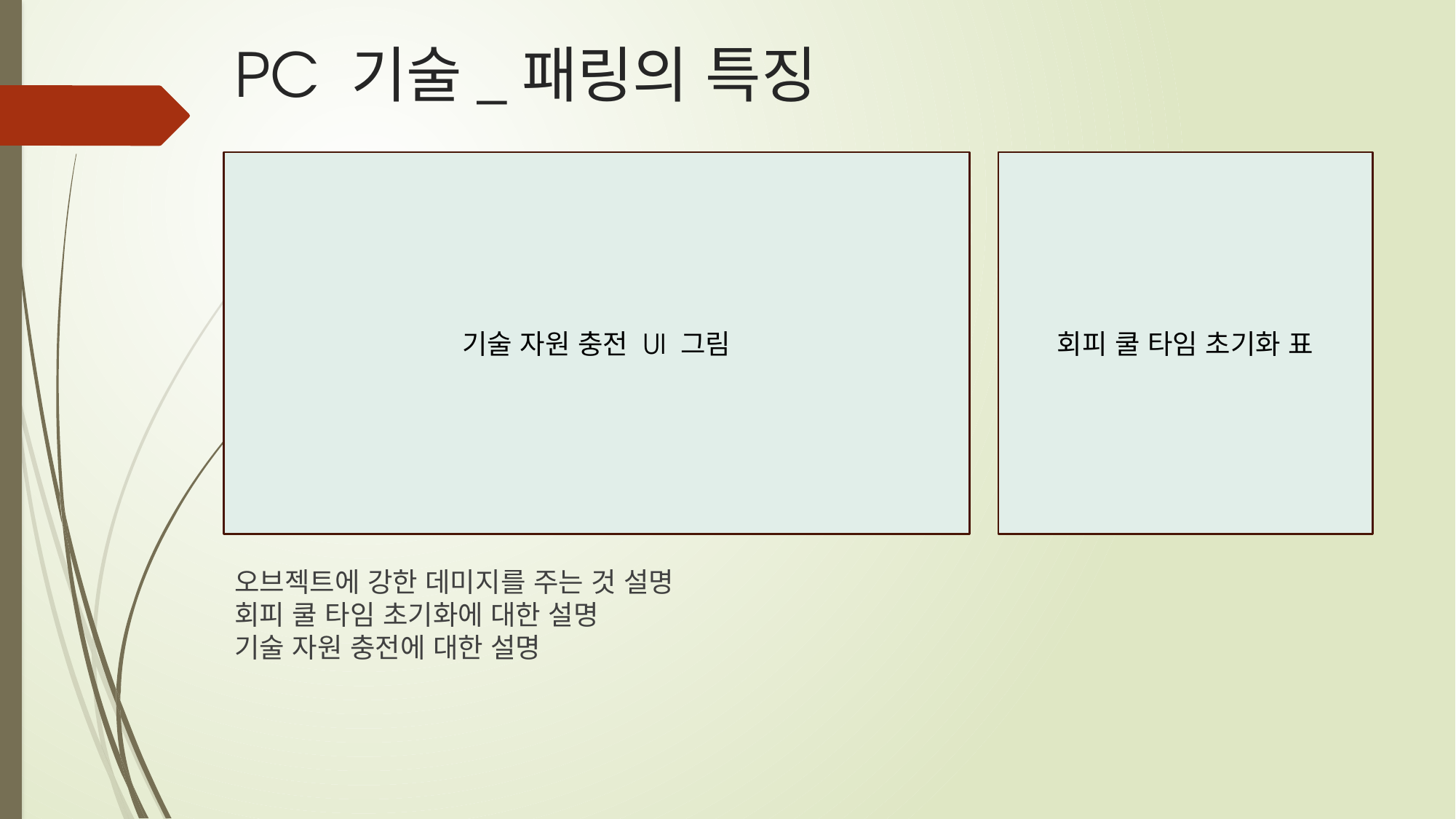

# PC 기술_패링의 특징
기술 자원 충전 UI 그림
회피 쿨 타임 초기화 표
오브젝트에 강한 데미지를 주는 것 설명
회피 쿨 타임 초기화에 대한 설명
기술 자원 충전에 대한 설명